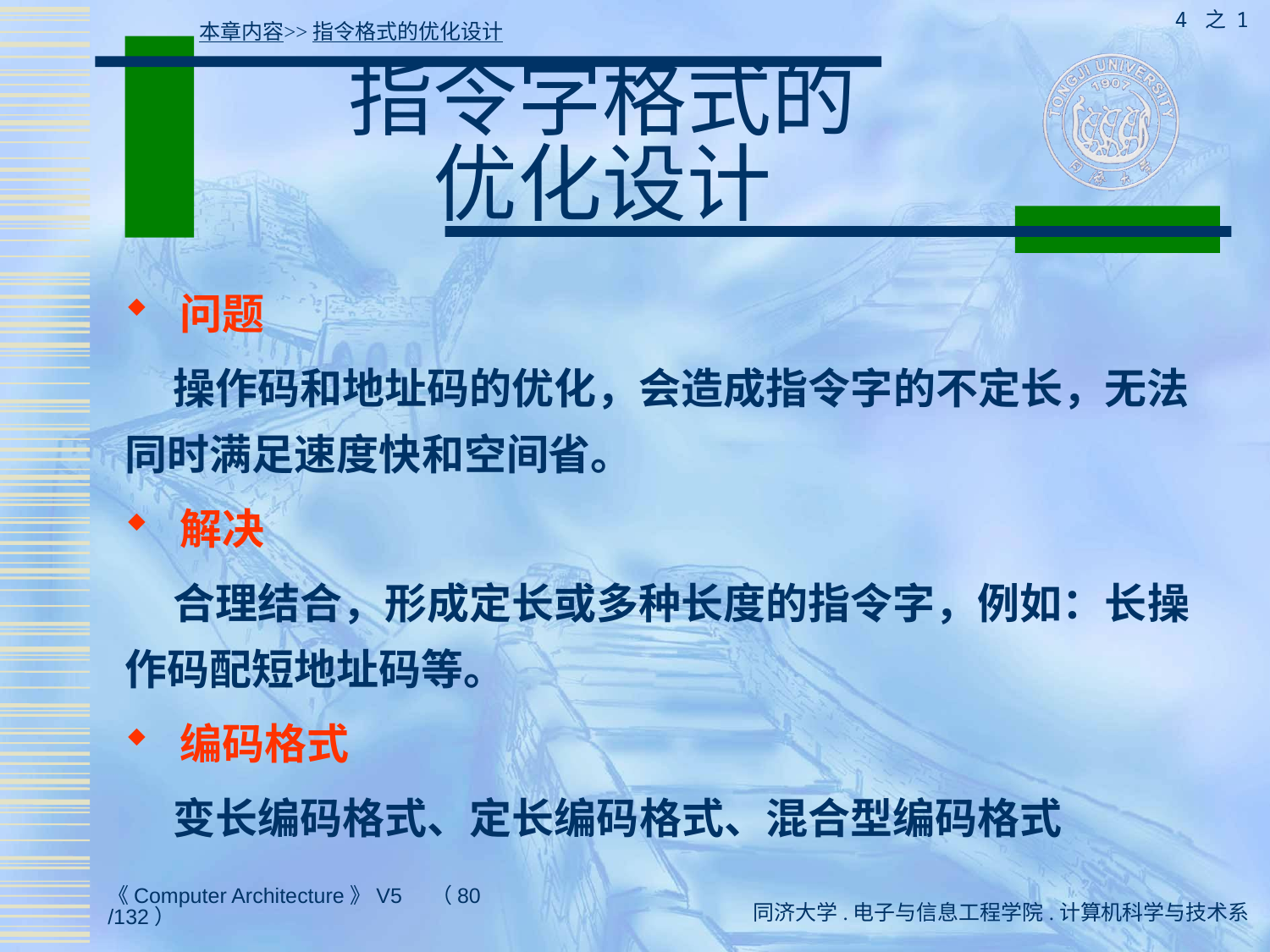

4 之 1
本章内容>>指令格式的优化设计
# 指令字格式的 优化设计
  问题
    操作码和地址码的优化，会造成指令字的不定长，无法同时满足速度快和空间省。
  解决
    合理结合，形成定长或多种长度的指令字，例如：长操作码配短地址码等。
  编码格式
    变长编码格式、定长编码格式、混合型编码格式